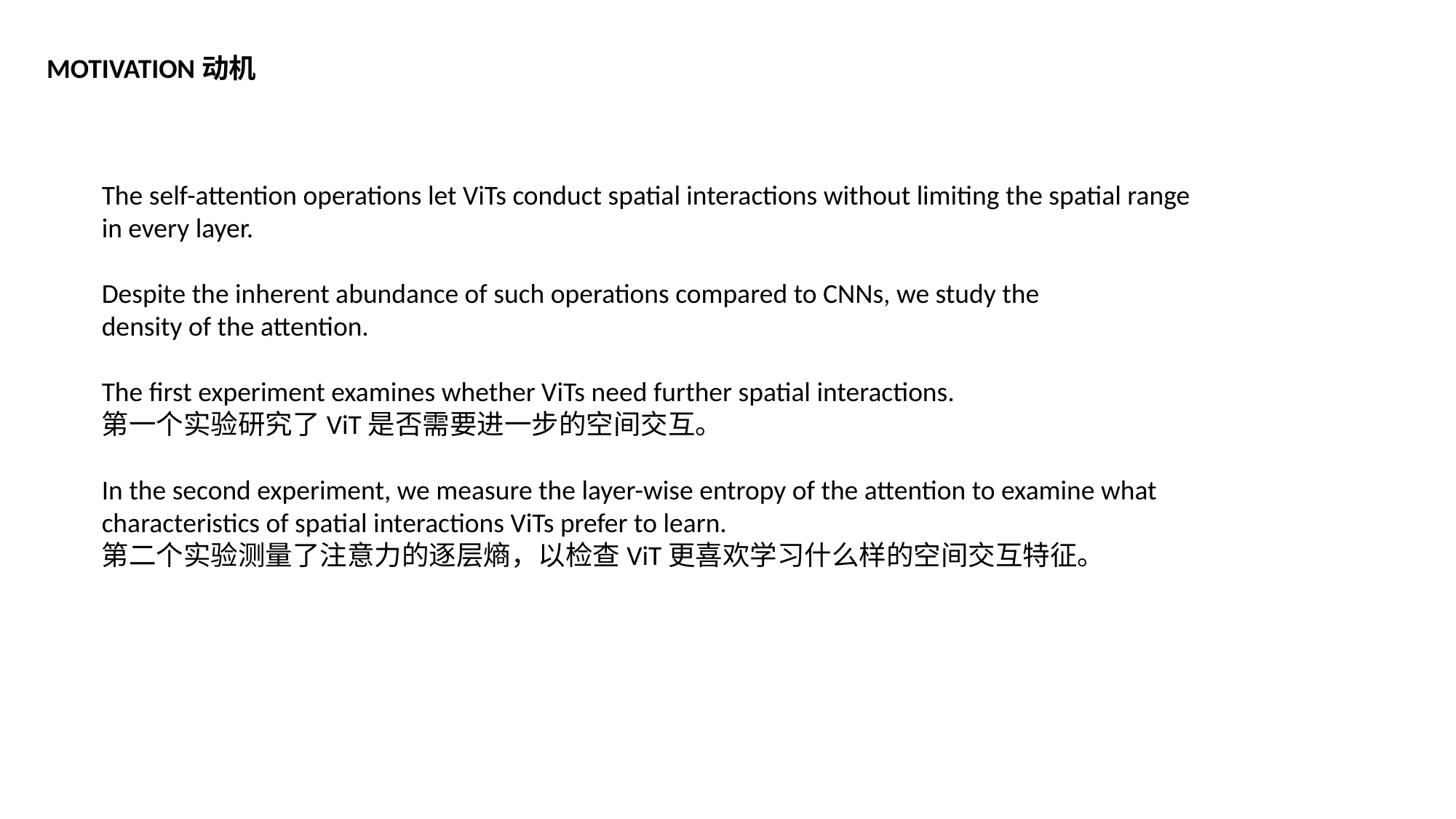

MOTIVATION动机

The self-attention operations let ViTs conduct spatial interactions without limiting the spatial range
in every layer.

Despite the inherent abundance of such operations compared to CNNs, we study the
density of the attention.

The first experiment examines whether ViTs need further spatial interactions.
第一个实验研究了ViT是否需要进一步的空间交互。

In the second experiment, we measure the layer-wise entropy of the attention to examine what
characteristics of spatial interactions ViTs prefer to learn.
第二个实验测量了注意力的逐层熵，以检查ViT更喜欢学习什么样的空间交互特征。